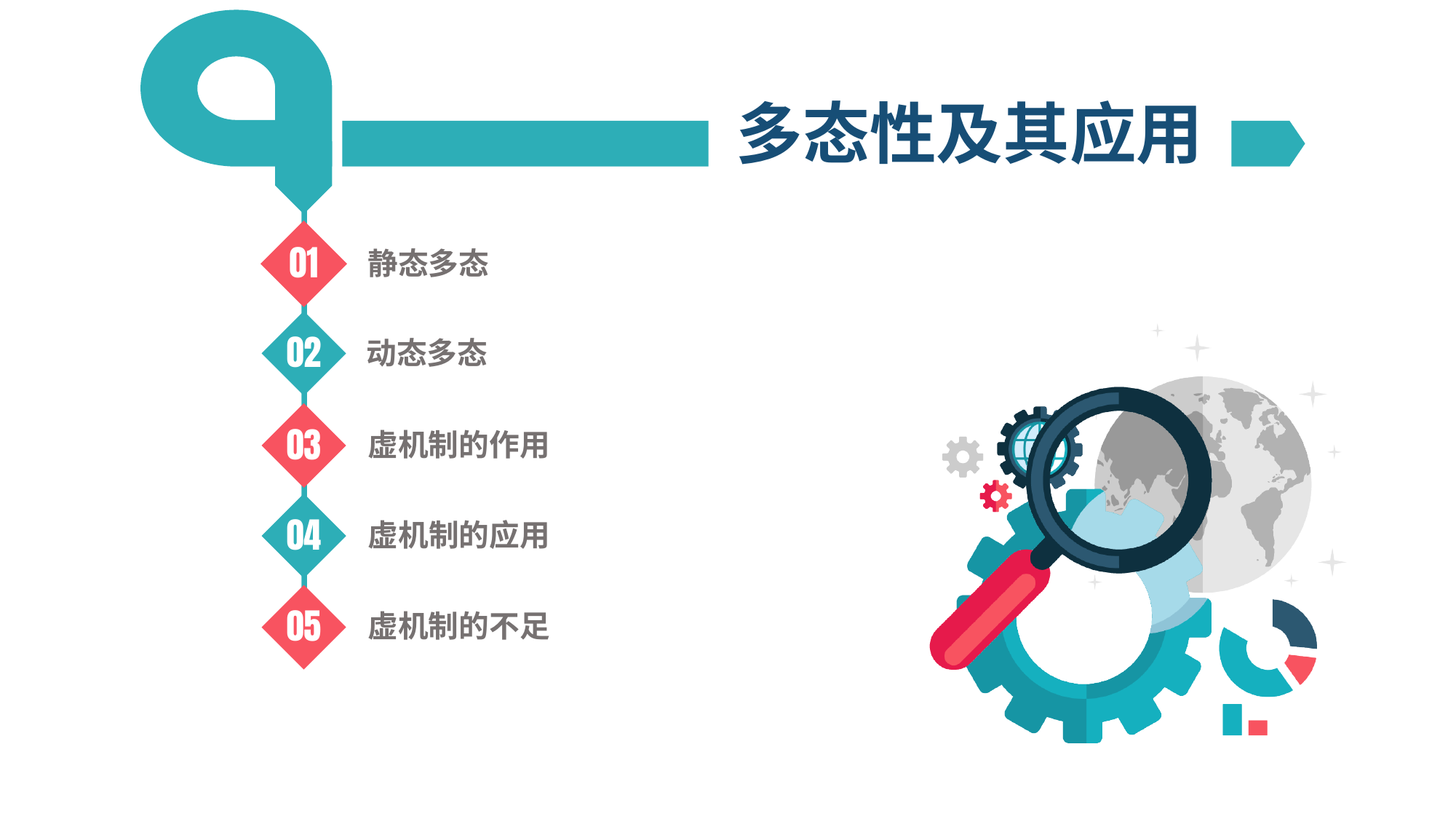

# 多态性及其应用

01
静态多态
02
动态多态
03
虚机制的作用
04
虚机制的应用
05
虚机制的不足